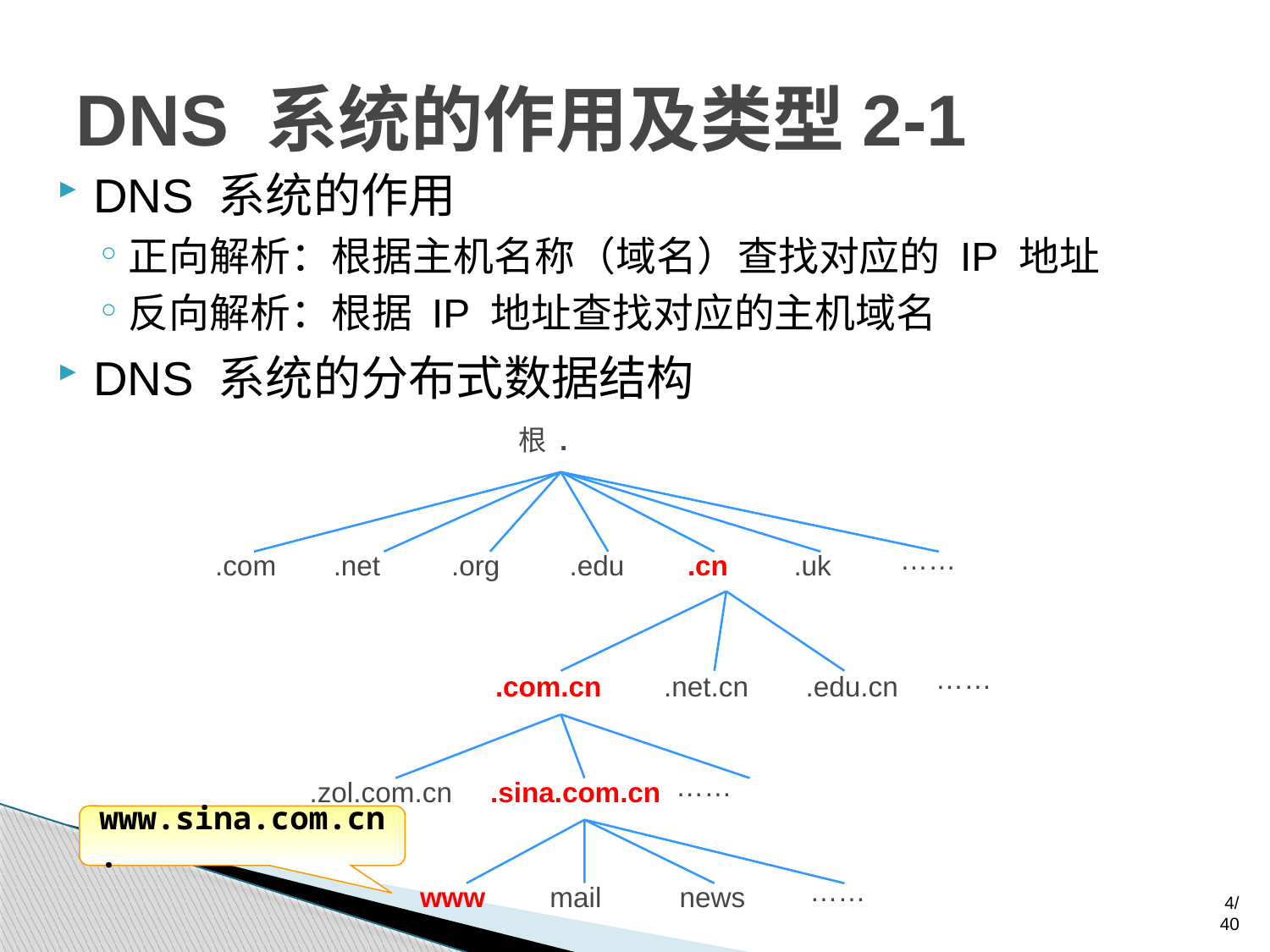

# DNS 系统的作用及类型2-1
DNS 系统的作用
正向解析：根据主机名称（域名）查找对应的 IP 地址
反向解析：根据 IP 地址查找对应的主机域名
DNS 系统的分布式数据结构
根 .

 ……
 .com
 .net
 .org
 .edu
 .cn
 .uk

 ……
 .com.cn
 .net.cn
 .edu.cn

 ……
 .zol.com.cn
 .sina.com.cn

……
www
mail
news
www.sina.com.cn.
4/40